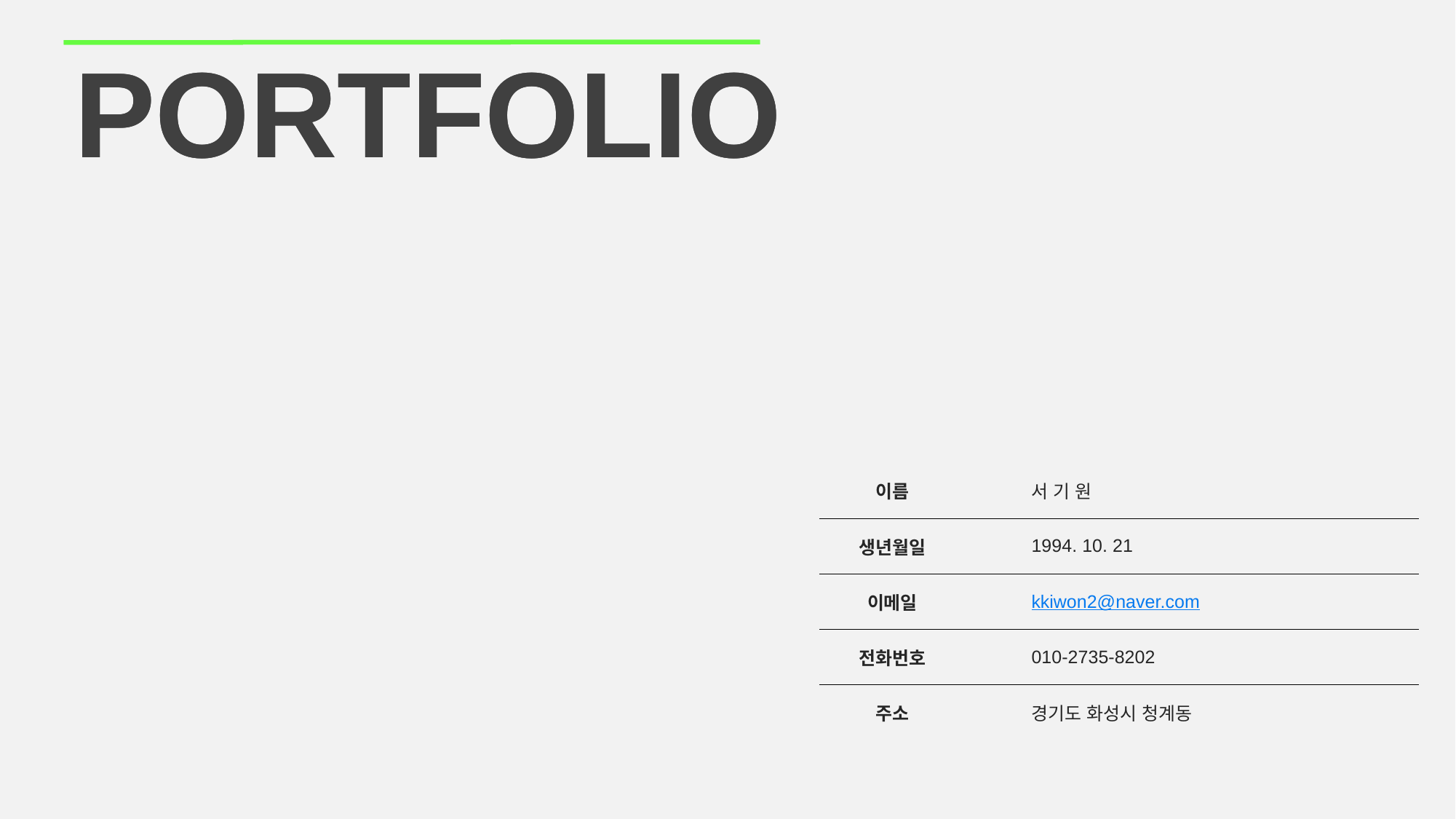

PORTFOLIO
| 이름 | 서 기 원 |
| --- | --- |
| 생년월일 | 1994. 10. 21 |
| 이메일 | kkiwon2@naver.com |
| 전화번호 | 010-2735-8202 |
| 주소 | 경기도 화성시 청계동 |